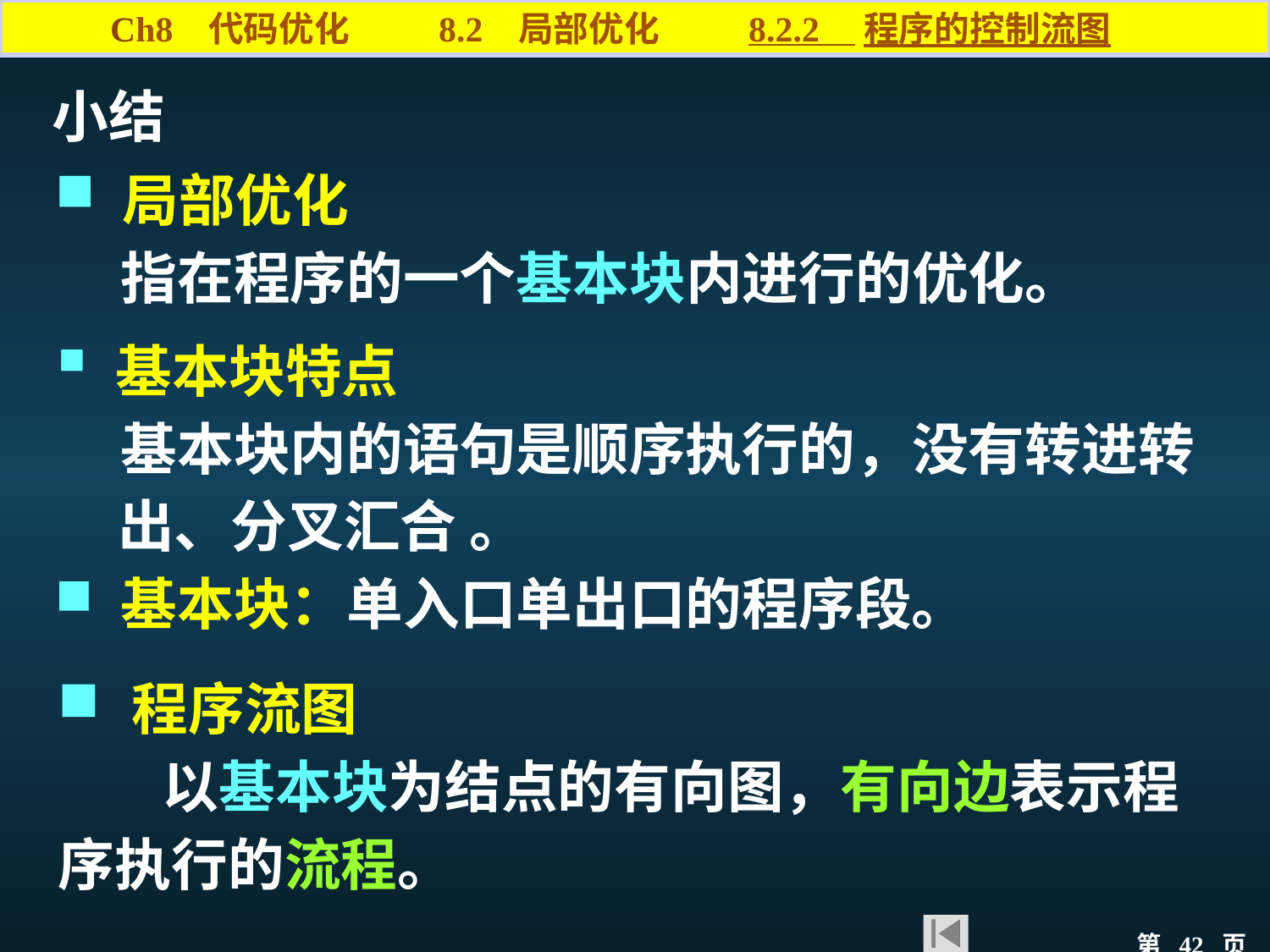

Ch8   代码优化          8.2   局部优化          8.2.2    程序的控制流图
小结
 局部优化
    指在程序的一个基本块内进行的优化。
 基本块特点
    基本块内的语句是顺序执行的，没有转进转出、分叉汇合 。
 基本块：单入口单出口的程序段。
程序流图
       以基本块为结点的有向图，有向边表示程序执行的流程。